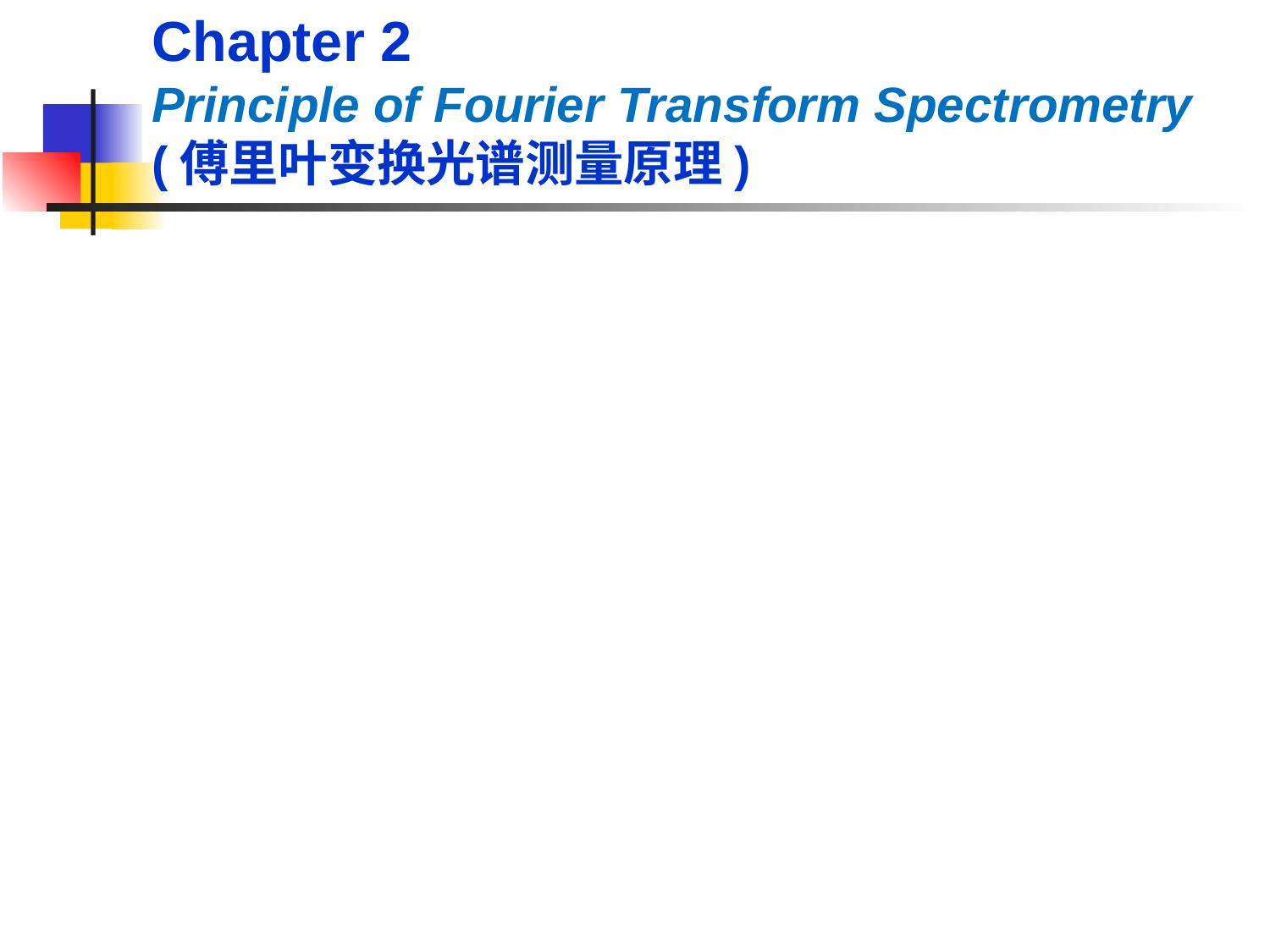

Chapter 2
Principle of Fourier Transform Spectrometry (傅里叶变换光谱测量原理)